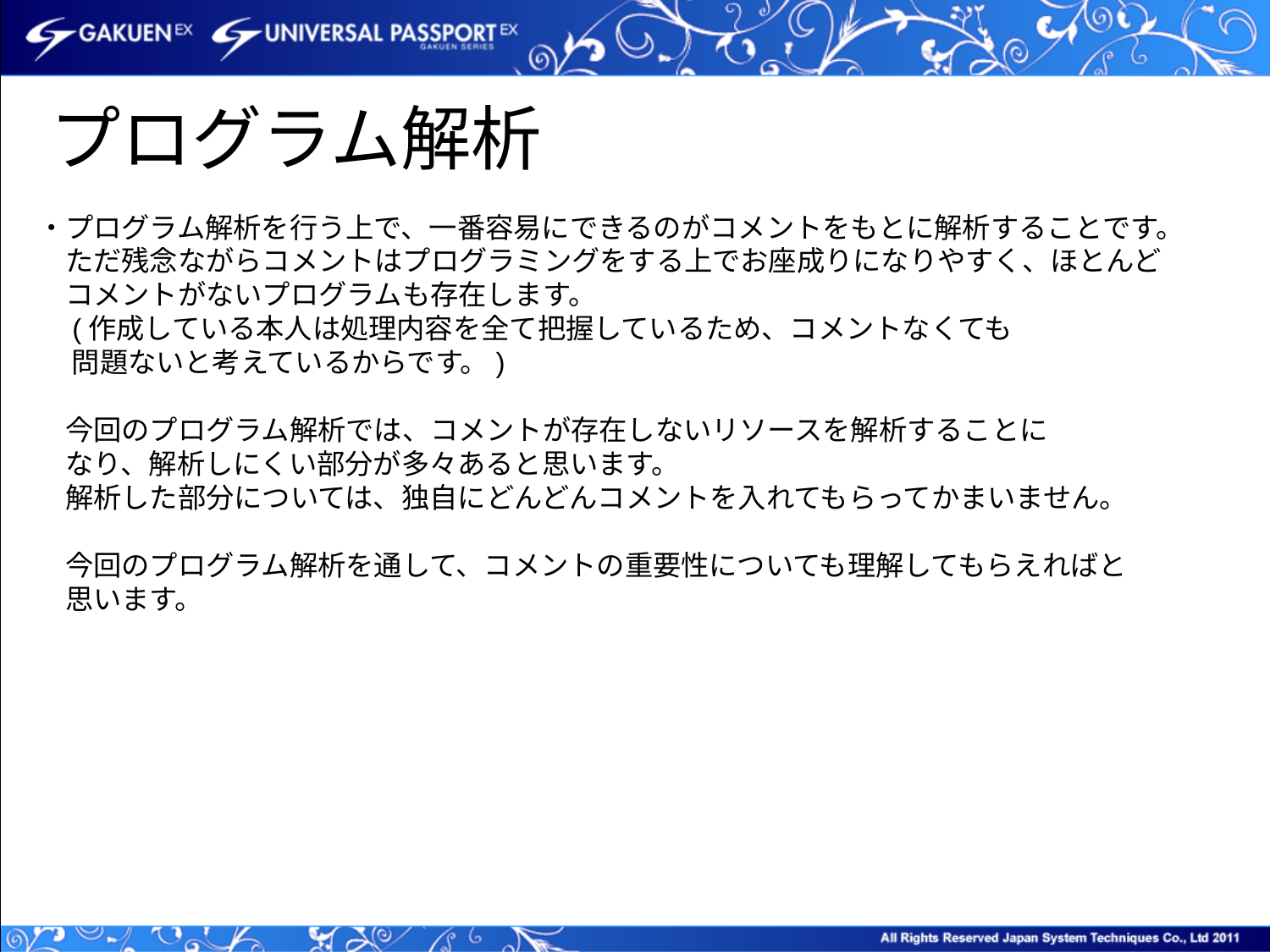

# プログラム解析
・プログラム解析を行う上で、一番容易にできるのがコメントをもとに解析することです。
　ただ残念ながらコメントはプログラミングをする上でお座成りになりやすく、ほとんど
　コメントがないプログラムも存在します。
　(作成している本人は処理内容を全て把握しているため、コメントなくても
　 問題ないと考えているからです。)

　今回のプログラム解析では、コメントが存在しないリソースを解析することに
　なり、解析しにくい部分が多々あると思います。
　解析した部分については、独自にどんどんコメントを入れてもらってかまいません。

　今回のプログラム解析を通して、コメントの重要性についても理解してもらえればと
　思います。